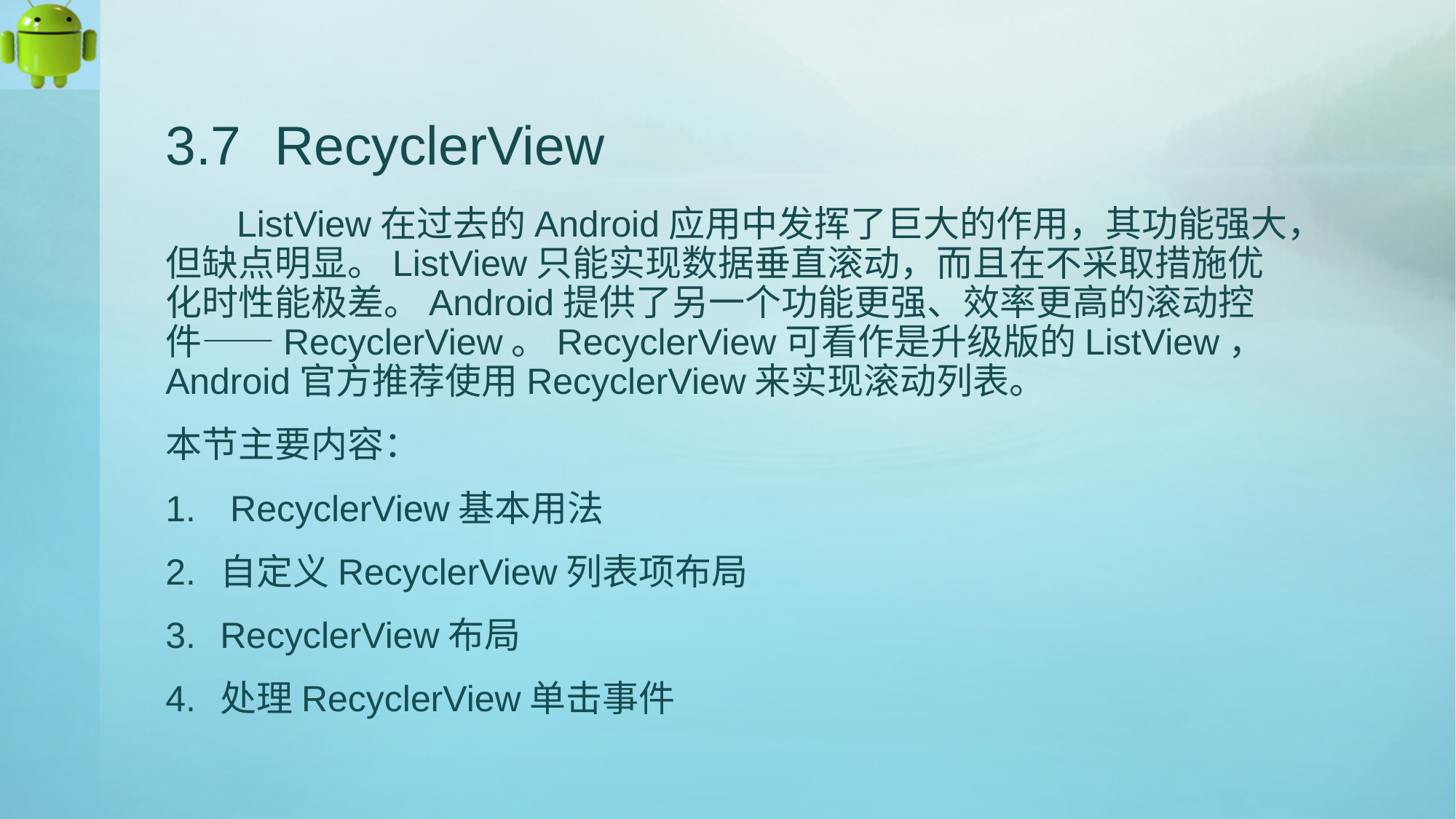

# 3.7	RecyclerView
       ListView在过去的Android应用中发挥了巨大的作用，其功能强大，但缺点明显。ListView只能实现数据垂直滚动，而且在不采取措施优化时性能极差。Android提供了另一个功能更强、效率更高的滚动控件——RecyclerView。RecyclerView可看作是升级版的ListView，Android官方推荐使用RecyclerView来实现滚动列表。
本节主要内容：
 RecyclerView基本用法
自定义RecyclerView列表项布局
RecyclerView布局
处理RecyclerView单击事件